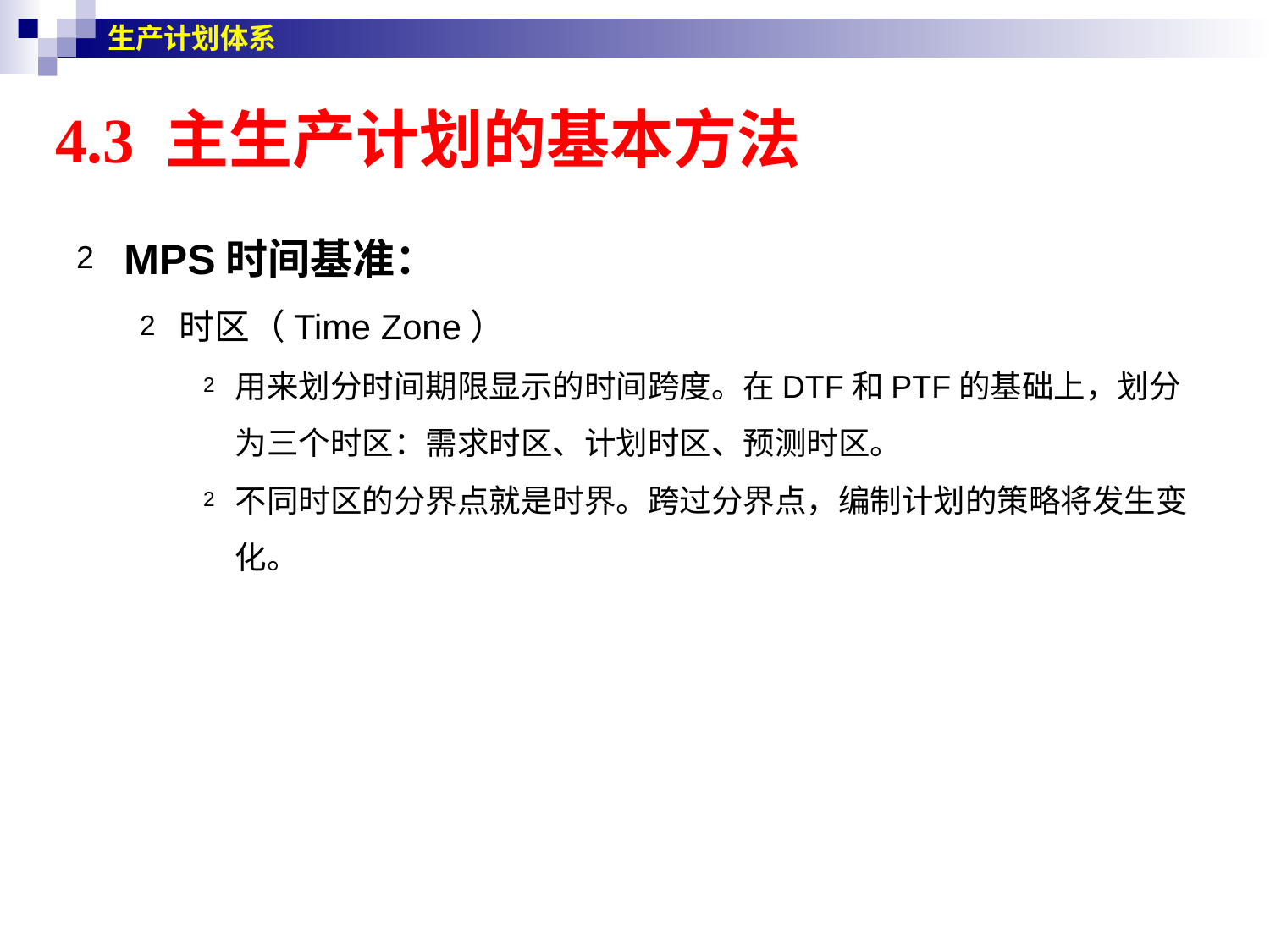

生产计划体系
# 4.3 主生产计划的基本方法
MPS时间基准：
时区（Time Zone）
用来划分时间期限显示的时间跨度。在DTF和PTF的基础上，划分为三个时区：需求时区、计划时区、预测时区。
不同时区的分界点就是时界。跨过分界点，编制计划的策略将发生变化。